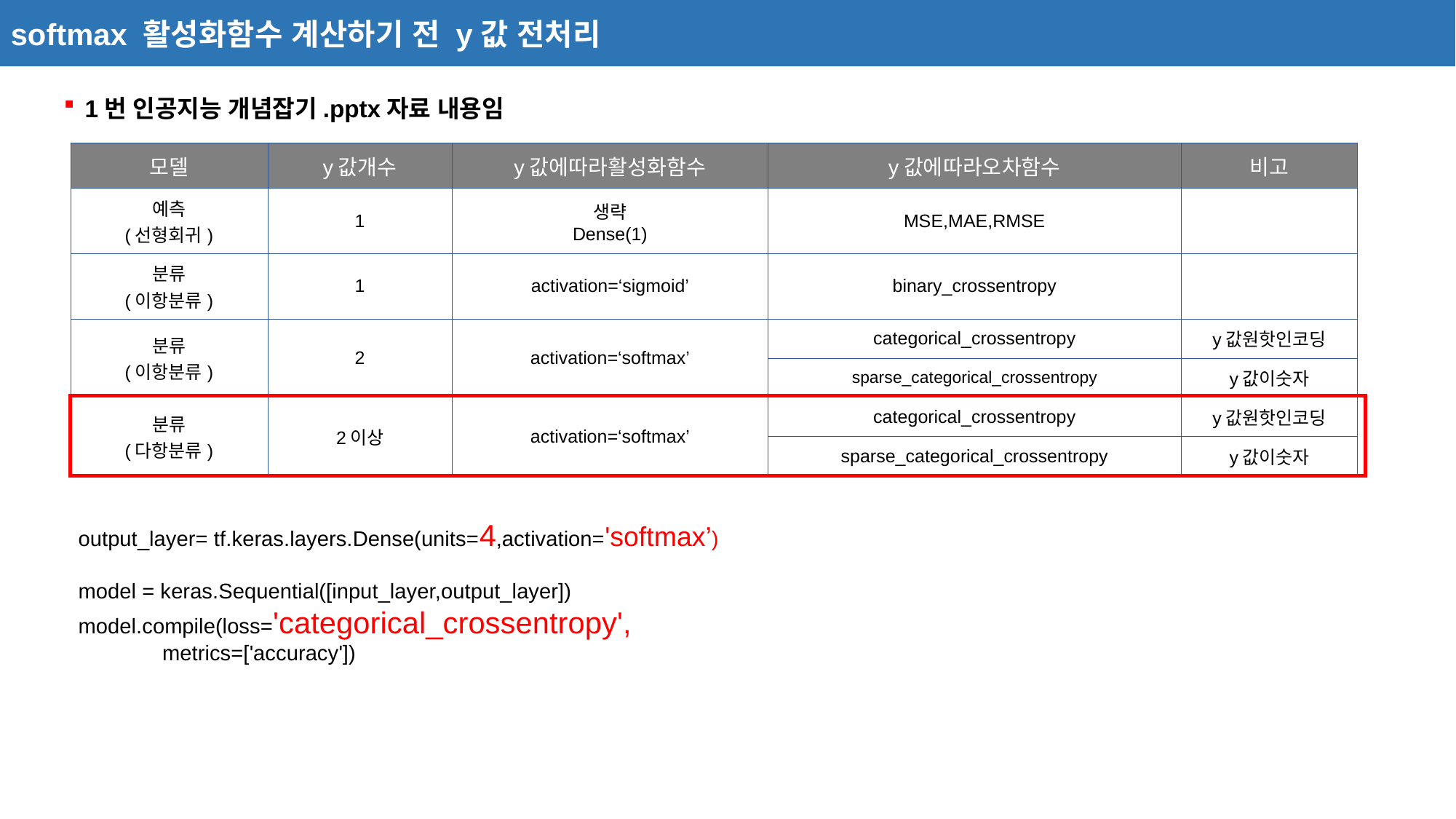

softmax 활성화함수 계산하기 전 y값 전처리
1번 인공지능 개념잡기.pptx자료 내용임
| 모델 | y값개수 | y값에따라활성화함수 | y값에따라오차함수 | 비고 |
| --- | --- | --- | --- | --- |
| 예측 (선형회귀) | 1 | 생략 Dense(1) | MSE,MAE,RMSE |  |
| 분류 (이항분류) | 1 | activation=‘sigmoid’ | binary\_crossentropy |  |
| 분류 (이항분류) | 2 | activation=‘softmax’ | categorical\_crossentropy | y값원핫인코딩 |
|  |  |  | sparse\_categorical\_crossentropy | y값이숫자 |
| 분류 (다항분류) | 2이상 | activation=‘softmax’ | categorical\_crossentropy | y값원핫인코딩 |
|  |  |  | sparse\_categorical\_crossentropy | y값이숫자 |

output_layer= tf.keras.layers.Dense(units=4,activation='softmax’)

model = keras.Sequential([input_layer,output_layer])
model.compile(loss='categorical_crossentropy',
              metrics=['accuracy'])